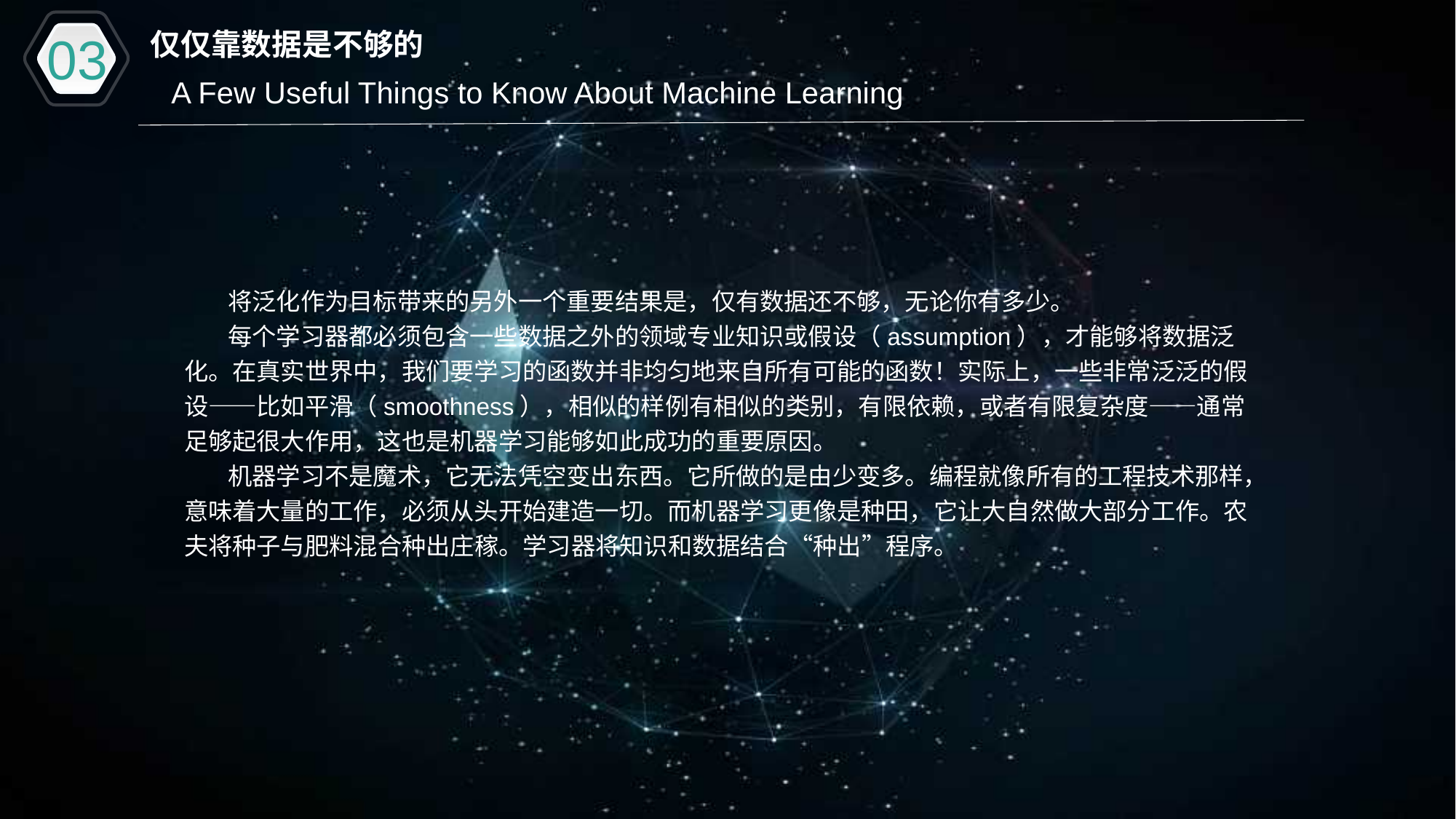

03
仅仅靠数据是不够的
A Few Useful Things to Know About Machine Learning
       将泛化作为目标带来的另外一个重要结果是，仅有数据还不够，无论你有多少。
       每个学习器都必须包含一些数据之外的领域专业知识或假设（assumption），才能够将数据泛化。在真实世界中，我们要学习的函数并非均匀地来自所有可能的函数！实际上，一些非常泛泛的假设——比如平滑（smoothness），相似的样例有相似的类别，有限依赖，或者有限复杂度——通常足够起很大作用，这也是机器学习能够如此成功的重要原因。
       机器学习不是魔术，它无法凭空变出东西。它所做的是由少变多。编程就像所有的工程技术那样，意味着大量的工作，必须从头开始建造一切。而机器学习更像是种田，它让大自然做大部分工作。农夫将种子与肥料混合种出庄稼。学习器将知识和数据结合“种出”程序。